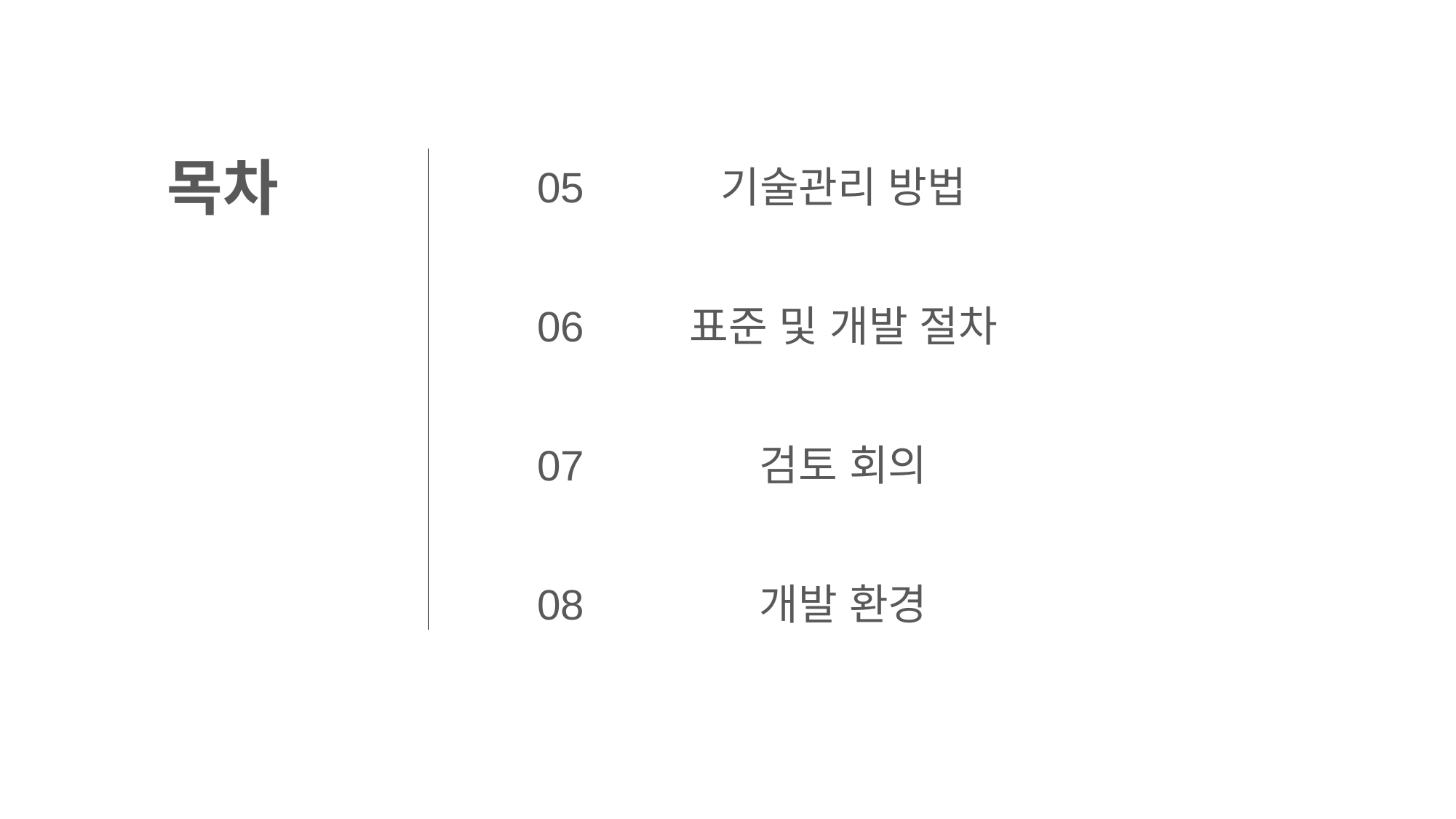

목차
05
기술관리 방법
06
표준 및 개발 절차
07
검토 회의
08
개발 환경